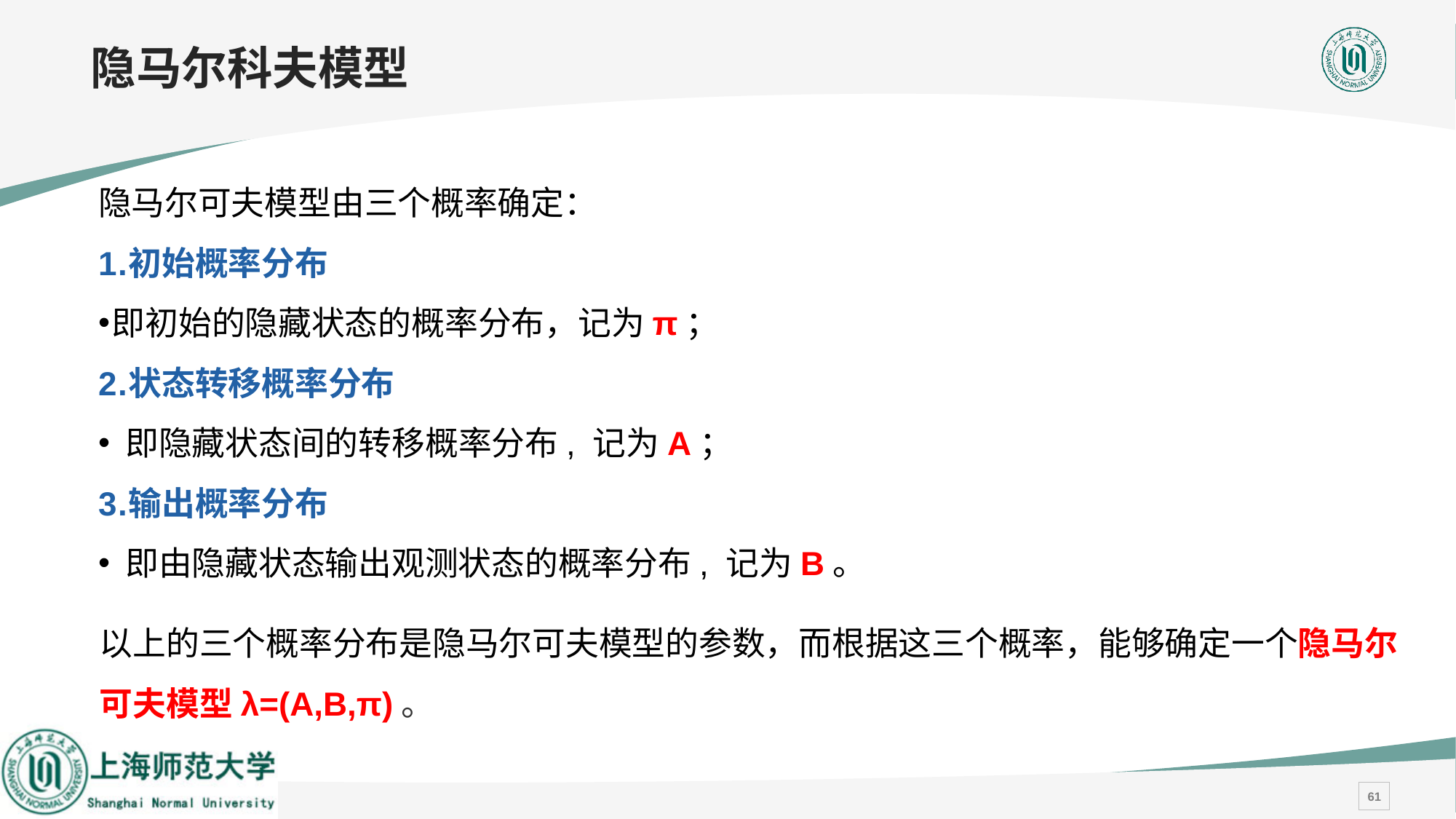

# 隐马尔科夫模型
隐马尔可夫模型由三个概率确定：
初始概率分布
即初始的隐藏状态的概率分布，记为π；
状态转移概率分布
即隐藏状态间的转移概率分布, 记为A；
输出概率分布
即由隐藏状态输出观测状态的概率分布, 记为B。

以上的三个概率分布是隐马尔可夫模型的参数，而根据这三个概率，能够确定一个隐马尔可夫模型λ=(A,B,π)。